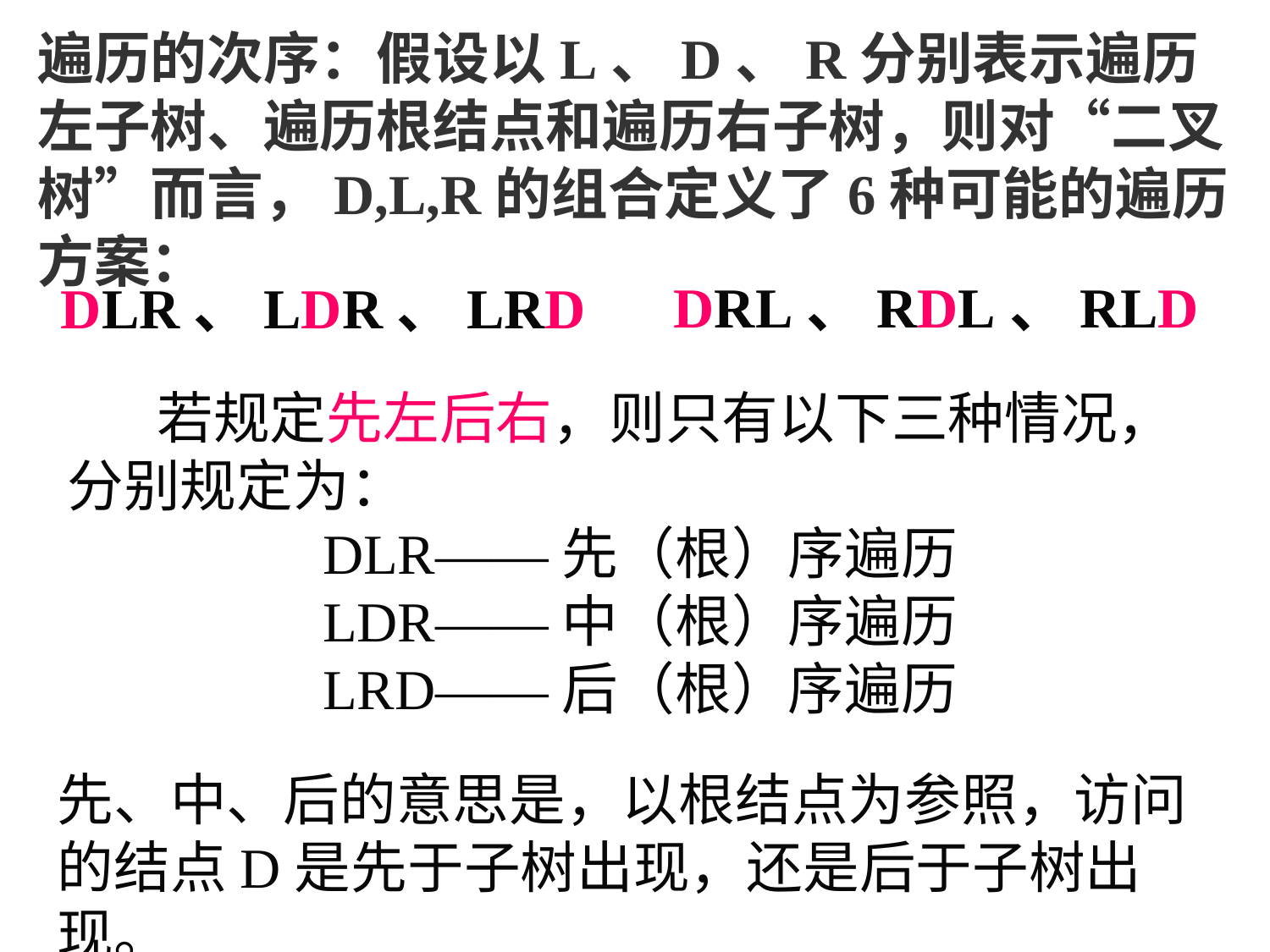

遍历的次序：假设以L、D、R分别表示遍历左子树、遍历根结点和遍历右子树，则对“二叉树”而言，D,L,R的组合定义了6种可能的遍历方案：
DRL、RDL、RLD
DLR、LDR、LRD
      若规定先左后右，则只有以下三种情况，分别规定为：
                  DLR——先（根）序遍历
                  LDR——中（根）序遍历
                  LRD——后（根）序遍历
先、中、后的意思是，以根结点为参照，访问的结点D是先于子树出现，还是后于子树出现。